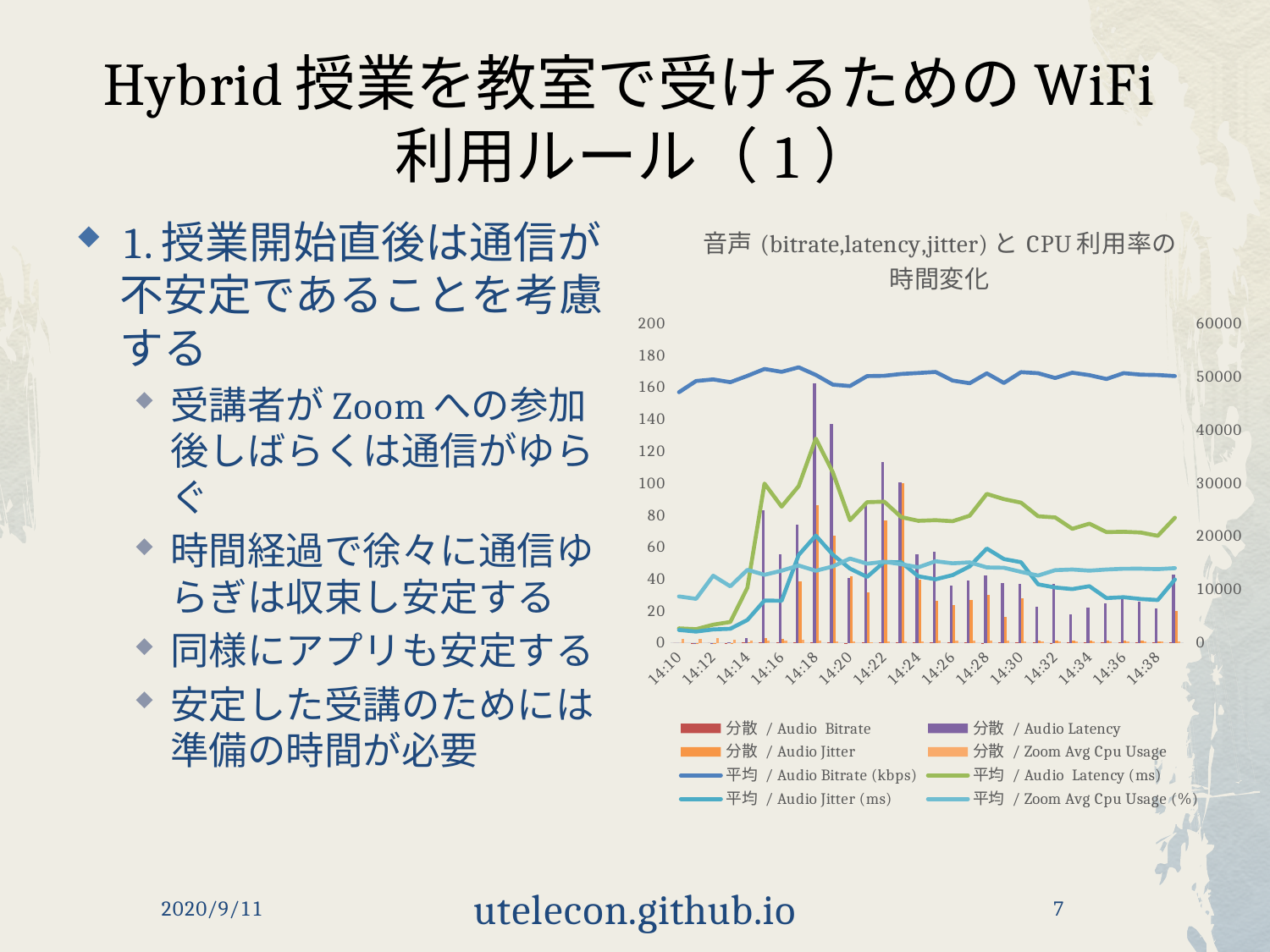

# Hybrid授業を教室で受けるためのWiFi利用ルール（1）

### Chart: 音声(bitrate,latency,jitter)とCPU利用率の時間変化

| Category | 分散 / Audio  Bitrate | 分散 / Audio Latency | 分散 / Audio Jitter | 分散 / Zoom Avg Cpu Usage | 平均 / Audio Bitrate (kbps) | 平均 / Audio  Latency (ms) | 平均 / Audio Jitter (ms) | 平均 / Zoom Avg Cpu Usage (%) |
|---|---|---|---|---|---|---|---|---|
1.授業開始直後は通信が不安定であることを考慮する
受講者がZoomへの参加後しばらくは通信がゆらぐ
時間経過で徐々に通信ゆらぎは収束し安定する
同様にアプリも安定する
安定した受講のためには準備の時間が必要
2020/9/11
utelecon.github.io
7